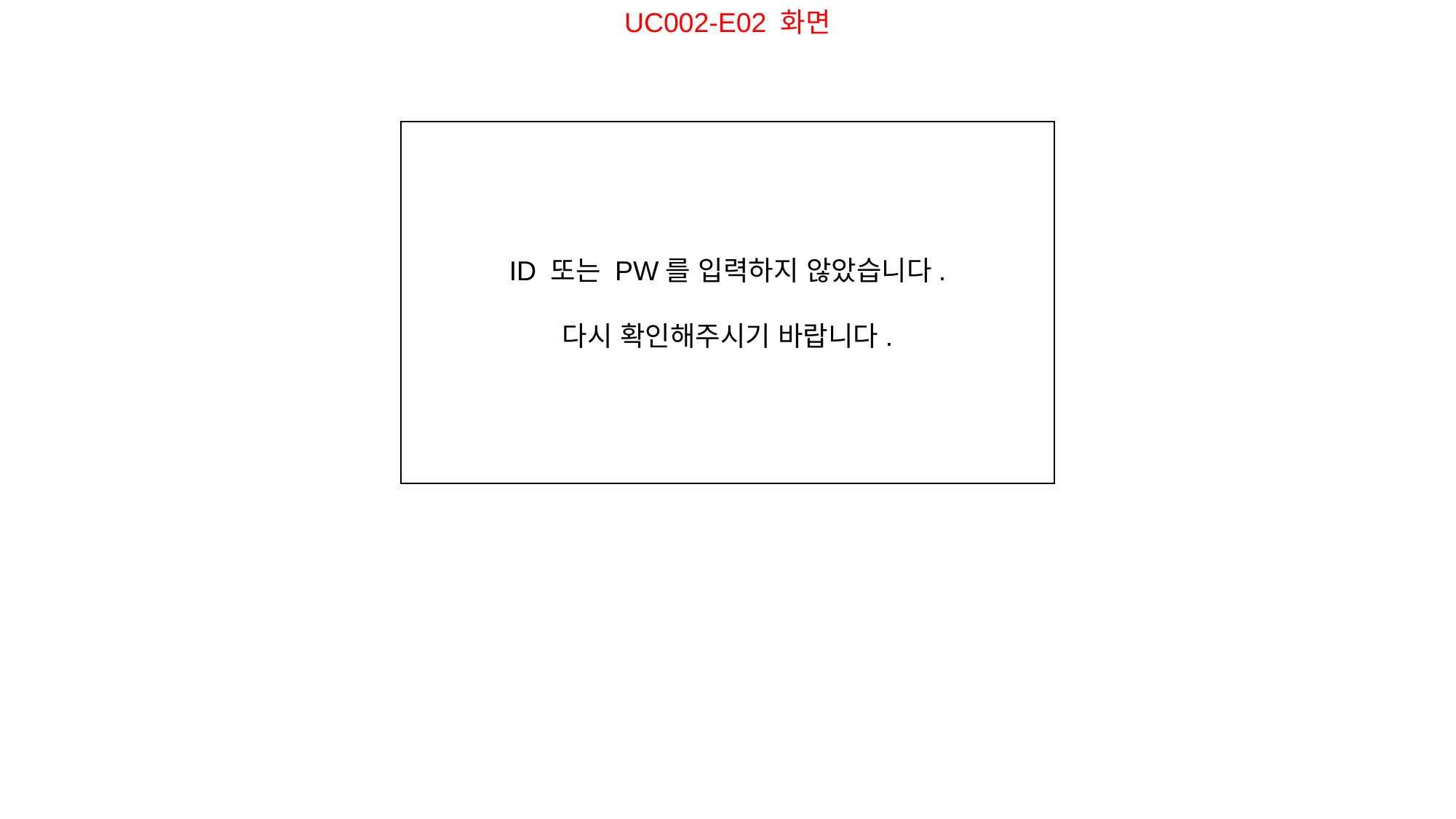

UC002-E02 화면
ID 또는 PW를 입력하지 않았습니다.

다시 확인해주시기 바랍니다.